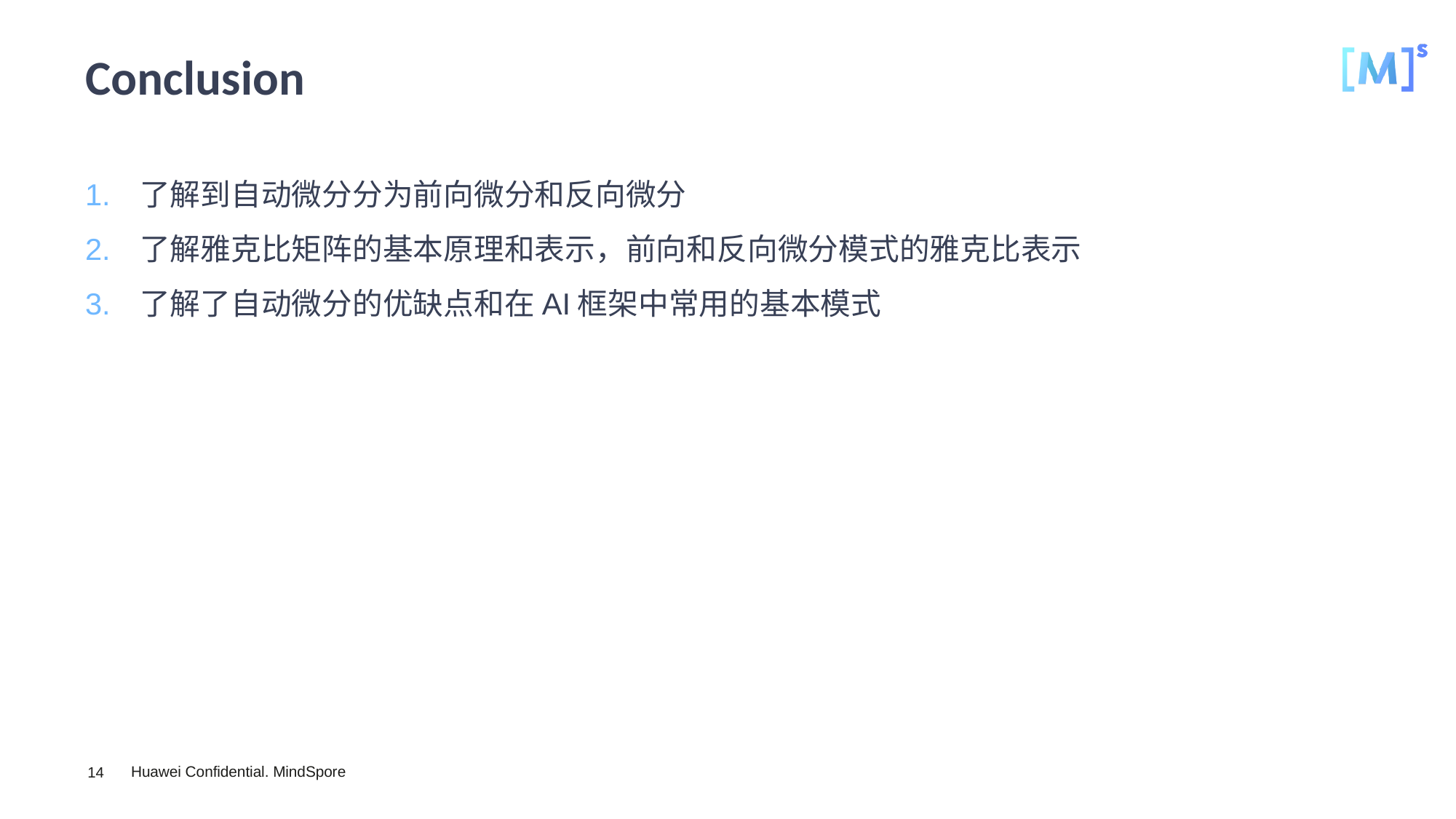

# Conclusion
了解到自动微分分为前向微分和反向微分
了解雅克比矩阵的基本原理和表示，前向和反向微分模式的雅克比表示
了解了自动微分的优缺点和在AI框架中常用的基本模式